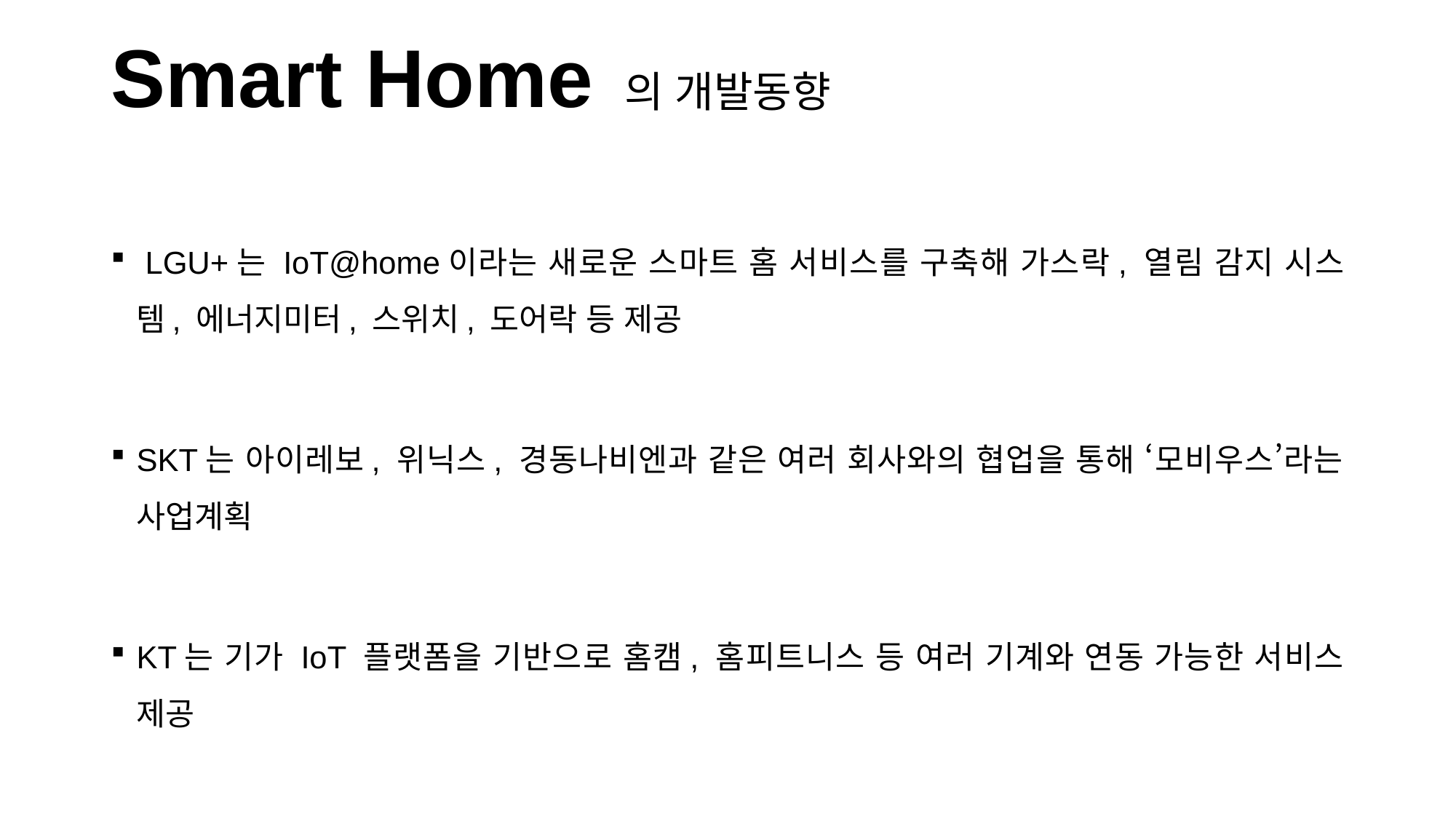

# Smart Home 의 개발동향
 LGU+는 IoT@home이라는 새로운 스마트 홈 서비스를 구축해 가스락, 열림 감지 시스템, 에너지미터, 스위치, 도어락 등 제공

SKT는 아이레보, 위닉스, 경동나비엔과 같은 여러 회사와의 협업을 통해 ‘모비우스’라는 사업계획

KT는 기가 IoT 플랫폼을 기반으로 홈캠, 홈피트니스 등 여러 기계와 연동 가능한 서비스 제공